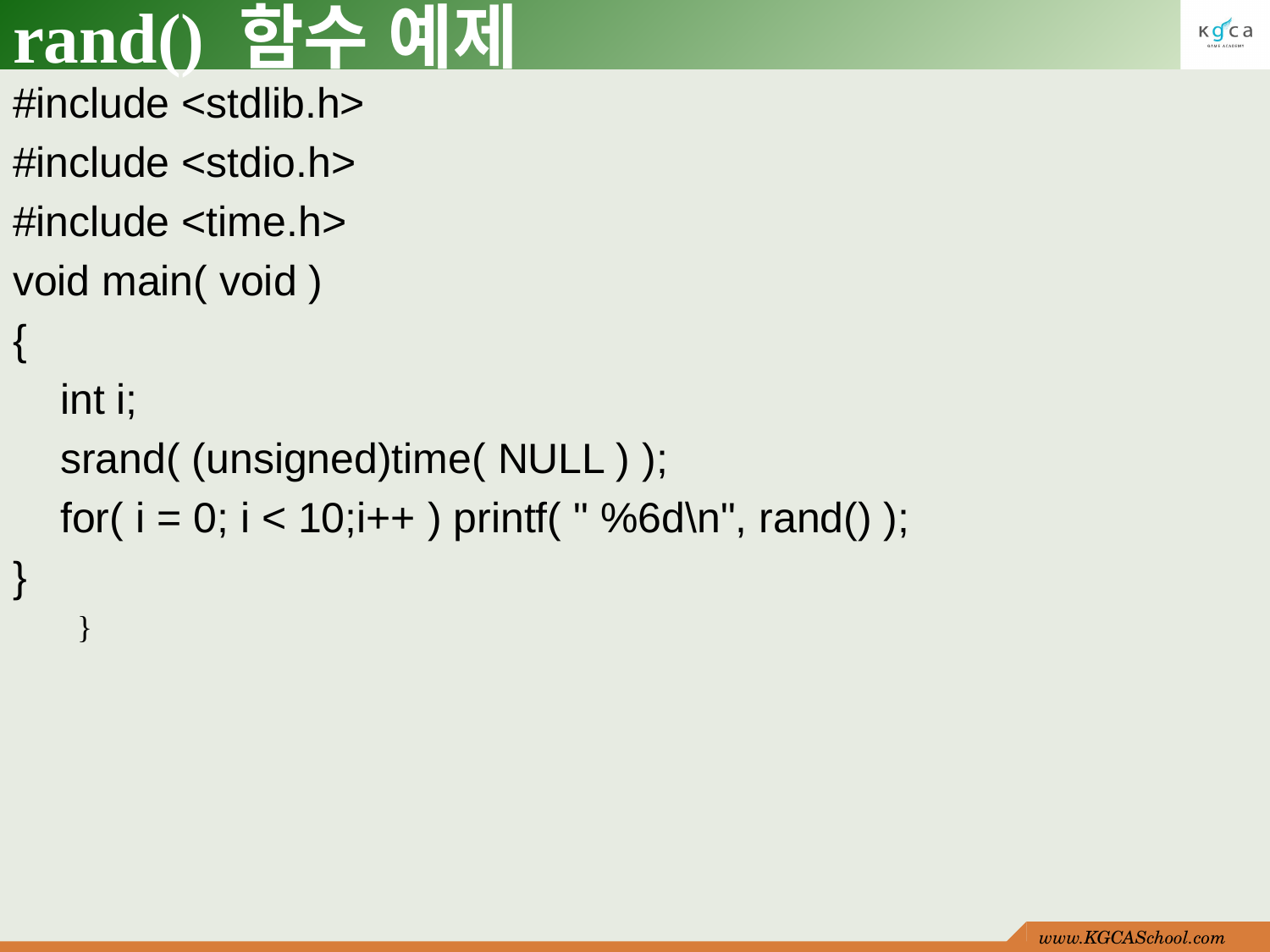

# rand() 함수 예제
#include <stdlib.h>
#include <stdio.h>
#include <time.h>
void main( void )
{
	int i;
	srand( (unsigned)time( NULL ) );
	for( i = 0; i < 10;i++ ) printf( " %6d\n", rand() );
}
        }